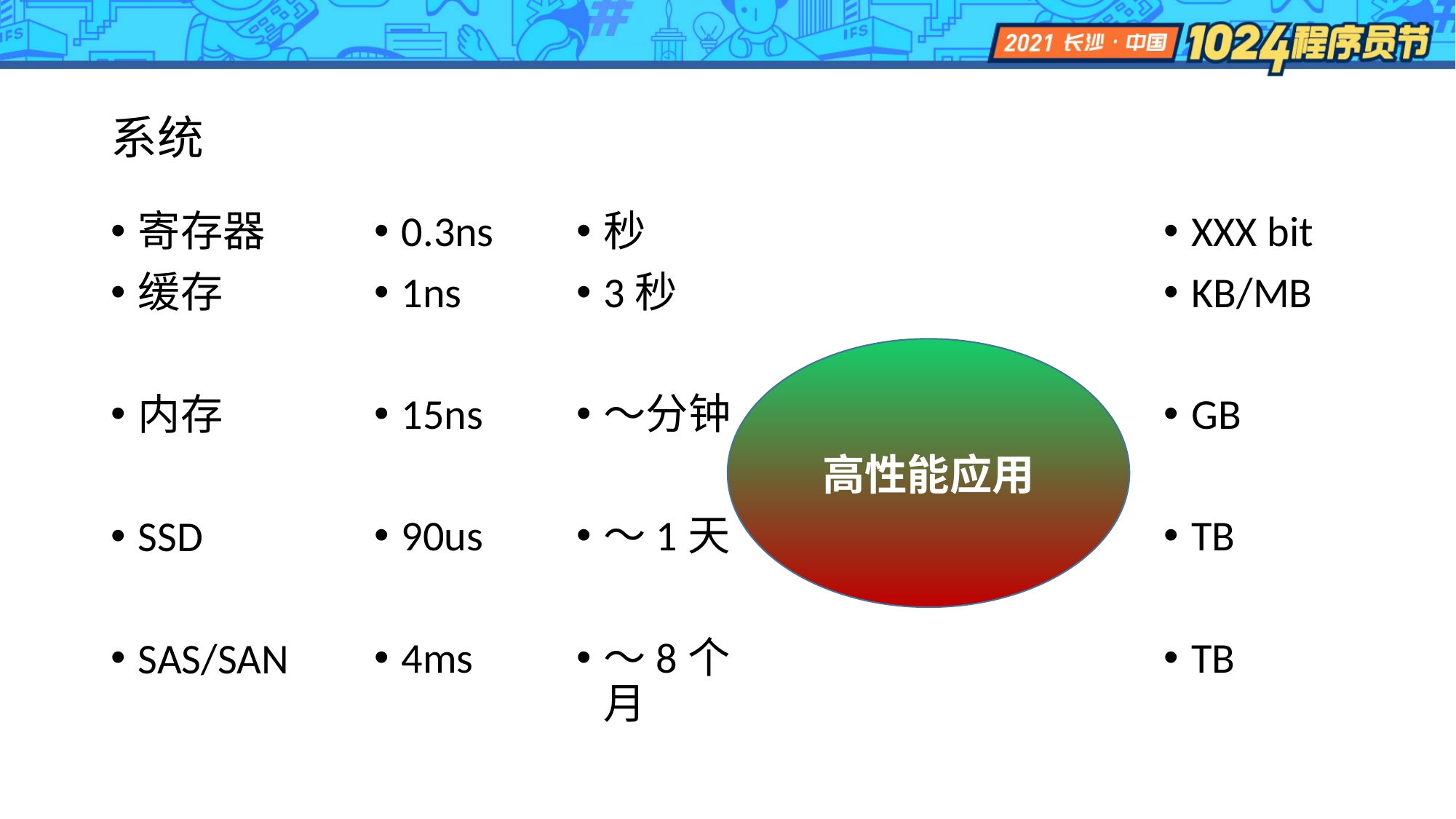

# 系统
寄存器
缓存

内存

SSD

SAS/SAN
0.3ns
1ns

15ns

90us

4ms
秒
3秒

～分钟

～1天

～8个月
XXX bit
KB/MB

GB

TB

TB
高性能应用